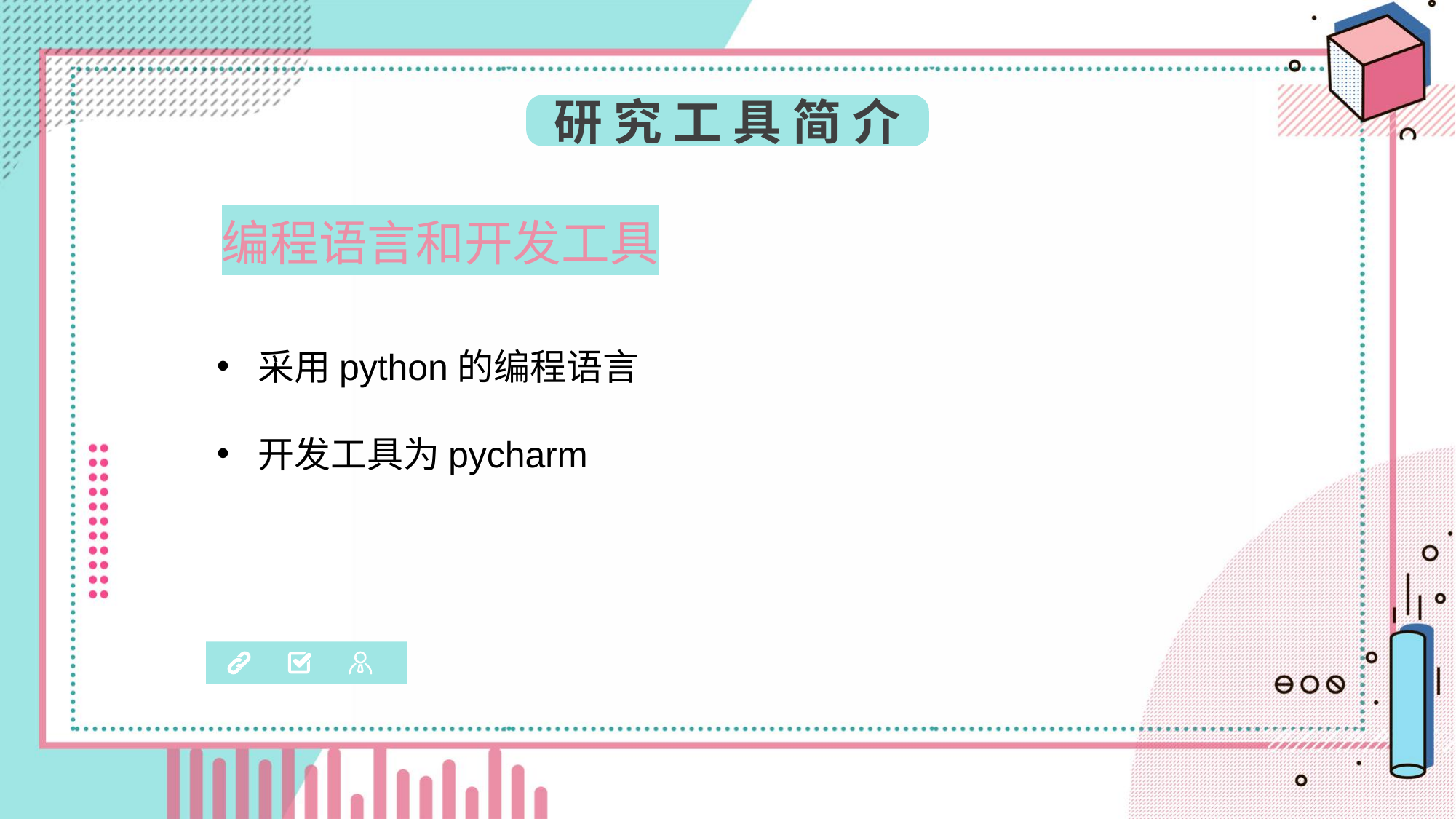

研 究 工 具 简 介
编程语言和开发工具
采用python的编程语言

开发工具为pycharm